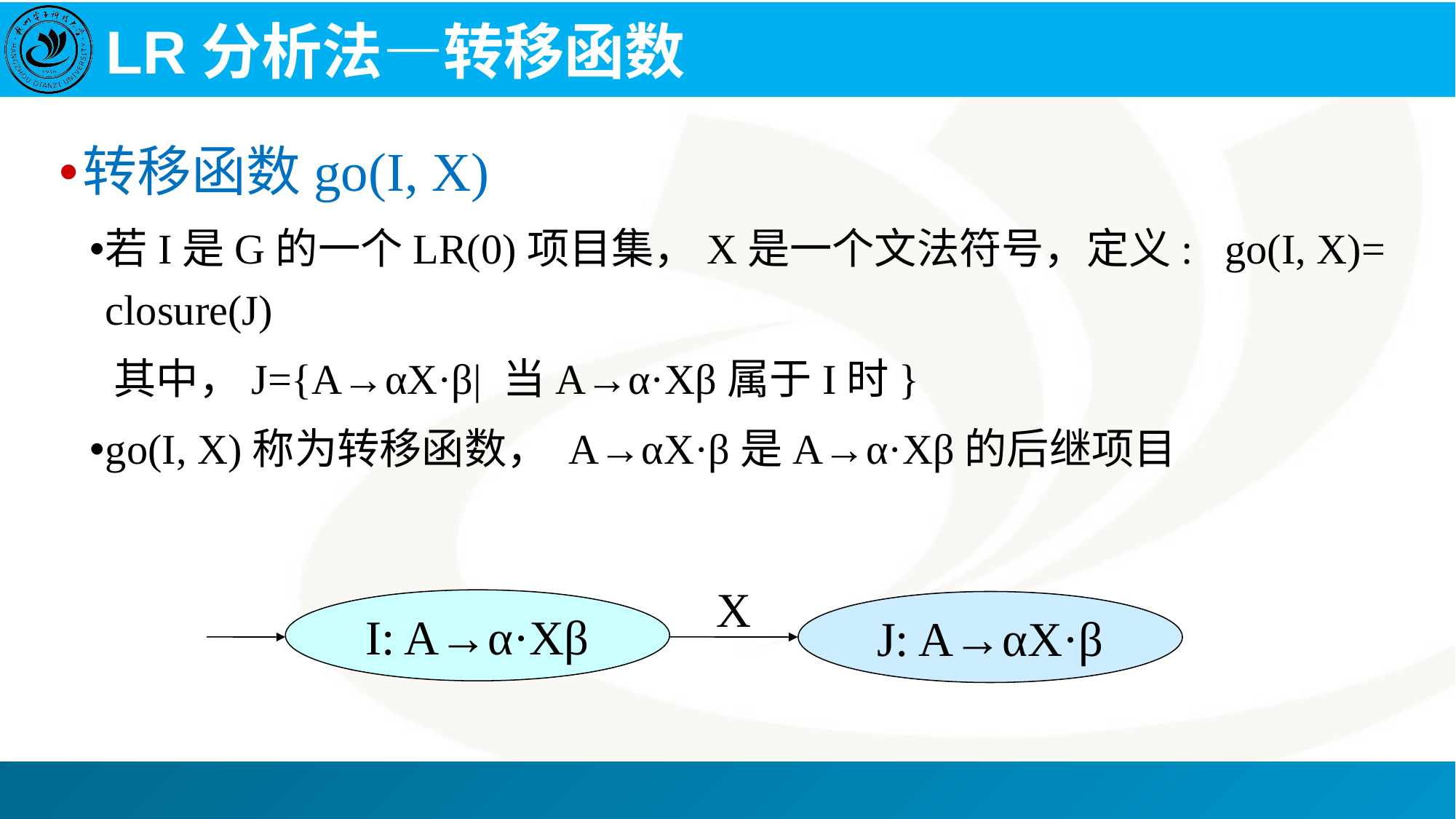

# LR分析法—转移函数
转移函数go(I, X)
若I是G的一个LR(0)项目集，X是一个文法符号，定义:   go(I, X)= closure(J)
其中，J={A→αX·β| 当A→α·Xβ属于I时}
go(I, X)称为转移函数， A→αX·β是A→α·Xβ的后继项目
X
I: A→α·Xβ
J: A→αX·β

45